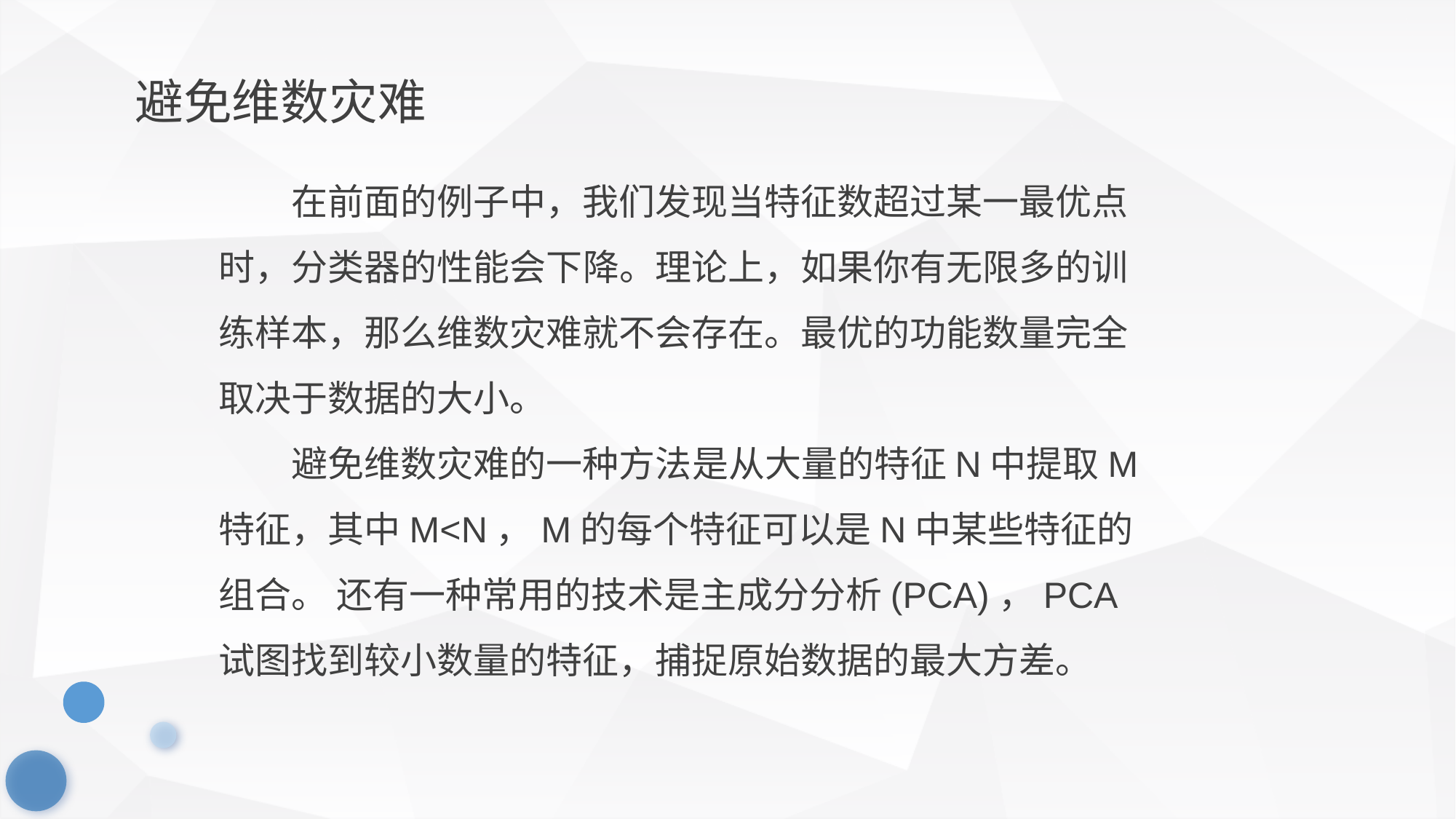

避免维数灾难
在前面的例子中，我们发现当特征数超过某一最优点时，分类器的性能会下降。理论上，如果你有无限多的训练样本，那么维数灾难就不会存在。最优的功能数量完全取决于数据的大小。
避免维数灾难的一种方法是从大量的特征N中提取M特征，其中M<N，M的每个特征可以是N中某些特征的组合。 还有一种常用的技术是主成分分析(PCA)，PCA试图找到较小数量的特征，捕捉原始数据的最大方差。